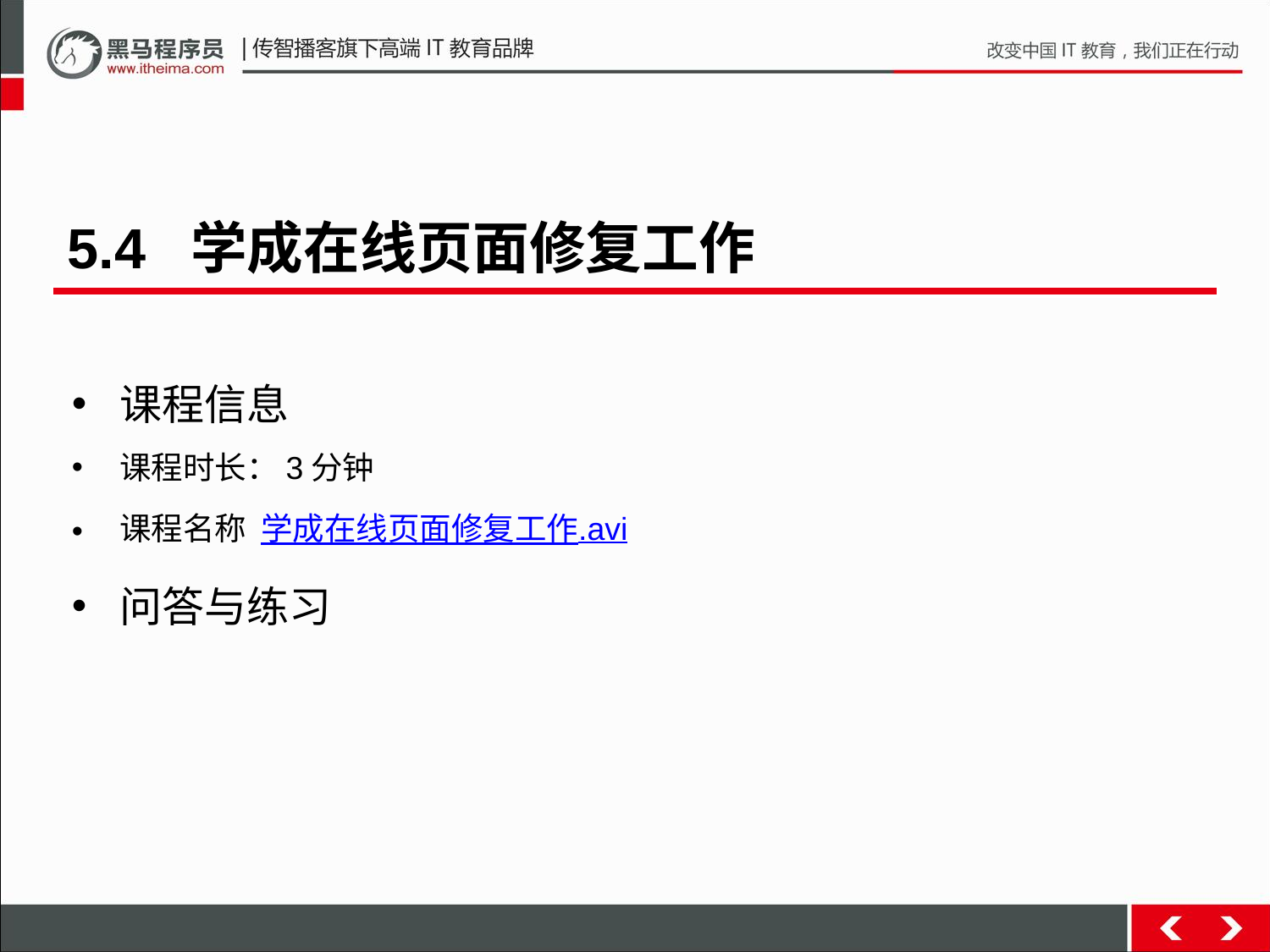

5.4  学成在线页面修复工作
课程信息
课程时长：3分钟
课程名称  学成在线页面修复工作.avi
问答与练习